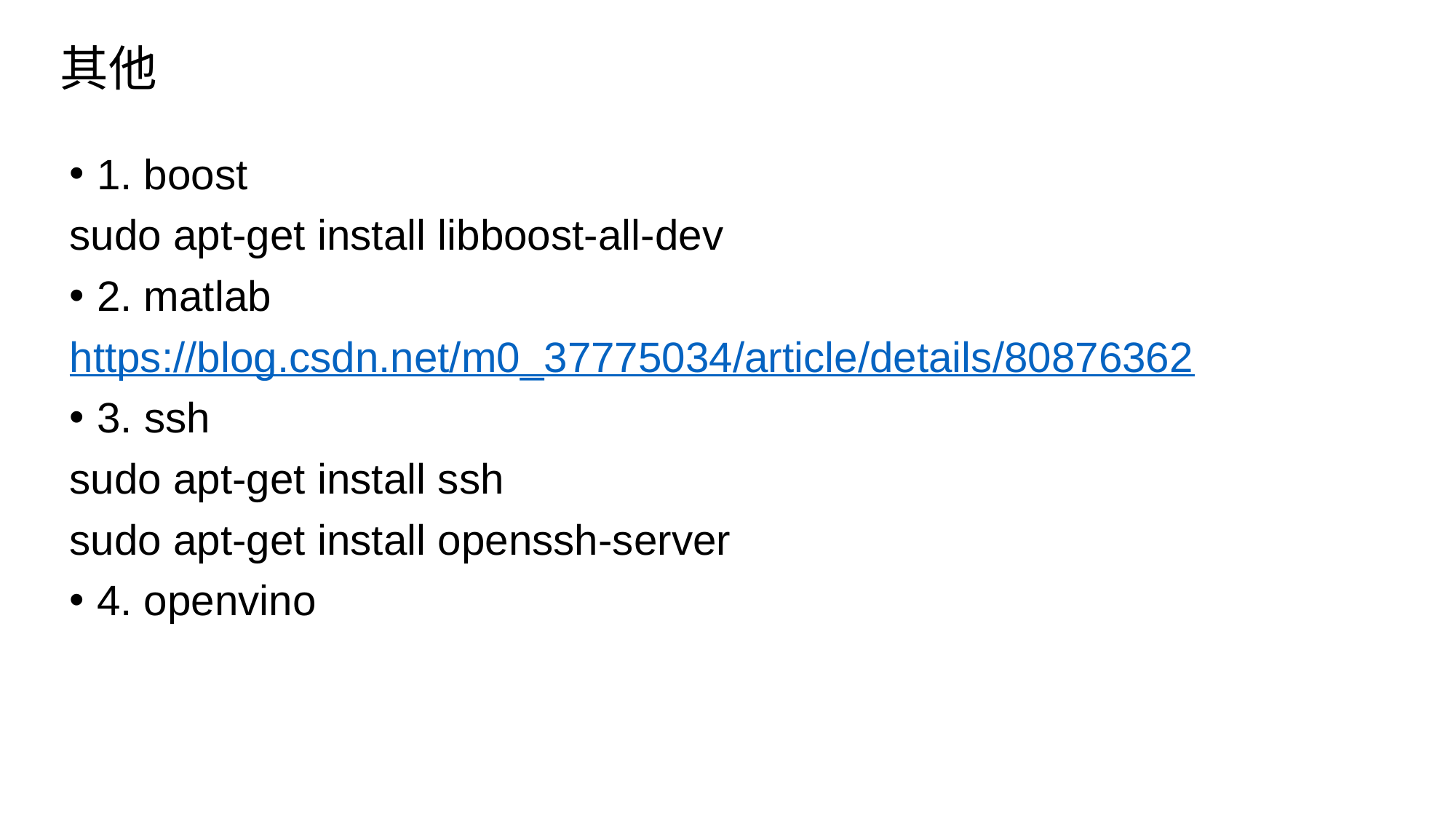

其他
1. boost
sudo apt-get install libboost-all-dev
2. matlab
https://blog.csdn.net/m0_37775034/article/details/80876362
3. ssh
sudo apt-get install ssh
sudo apt-get install openssh-server
4. openvino